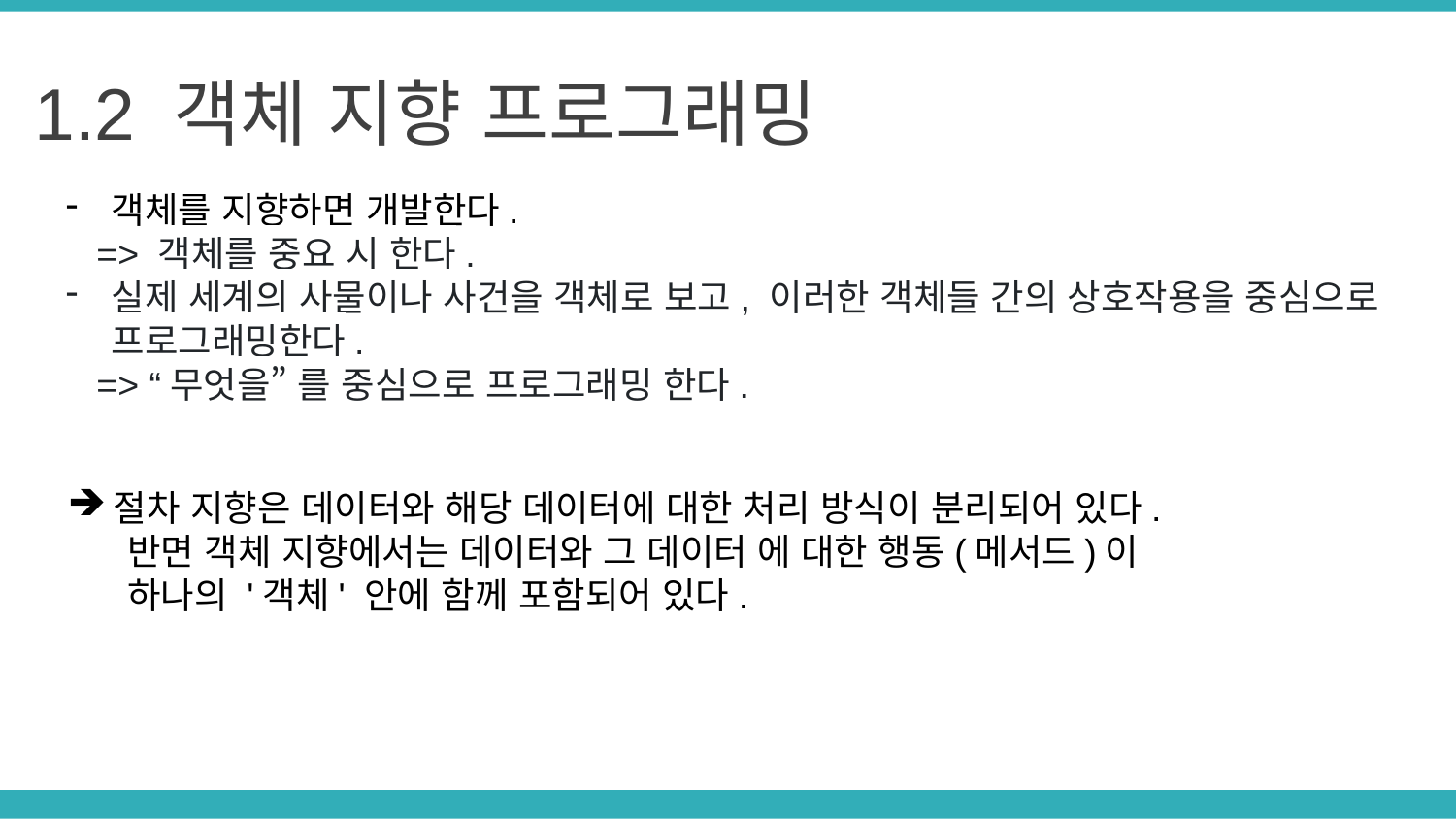

1.2 객체 지향 프로그래밍
객체를 지향하면 개발한다.
   => 객체를 중요 시 한다.
실제 세계의 사물이나 사건을 객체로 보고, 이러한 객체들 간의 상호작용을 중심으로 프로그래밍한다.
   => “무엇을” 를 중심으로 프로그래밍 한다.
절차 지향은 데이터와 해당 데이터에 대한 처리 방식이 분리되어 있다.
     반면 객체 지향에서는 데이터와 그 데이터 에 대한 행동(메서드)이
     하나의 '객체' 안에 함께 포함되어 있다.